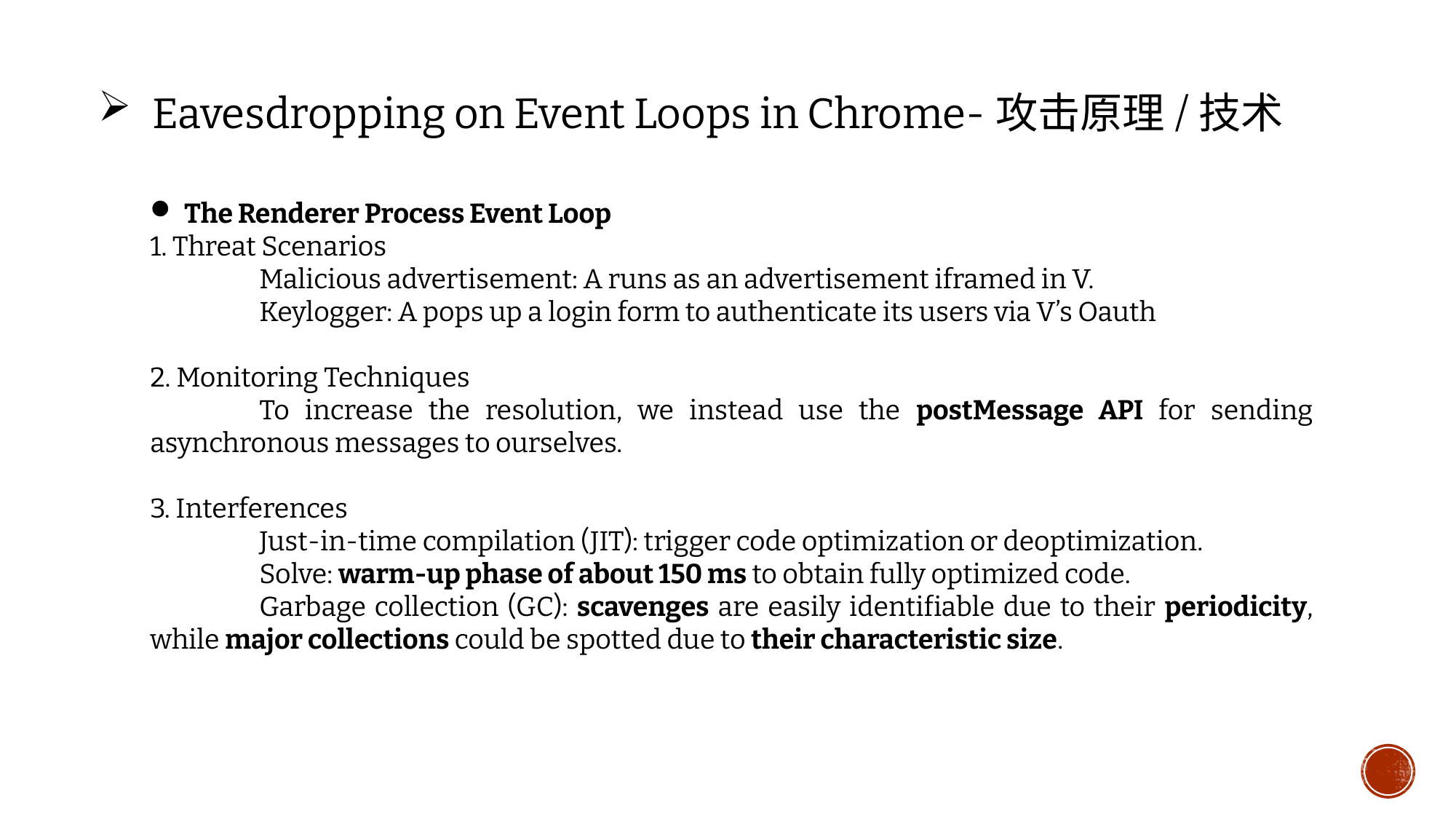

Eavesdropping on Event Loops in Chrome-攻击原理/技术
The Renderer Process Event Loop
1. Threat Scenarios
	Malicious advertisement: A runs as an advertisement iframed in V.
	Keylogger: A pops up a login form to authenticate its users via V’s Oauth

2. Monitoring Techniques
	To increase the resolution, we instead use the postMessage API for sending asynchronous messages to ourselves.

3. Interferences
	Just-in-time compilation (JIT): trigger code optimization or deoptimization.
	Solve: warm-up phase of about 150 ms to obtain fully optimized code.
	Garbage collection (GC): scavenges are easily identifiable due to their periodicity, while major collections could be spotted due to their characteristic size.